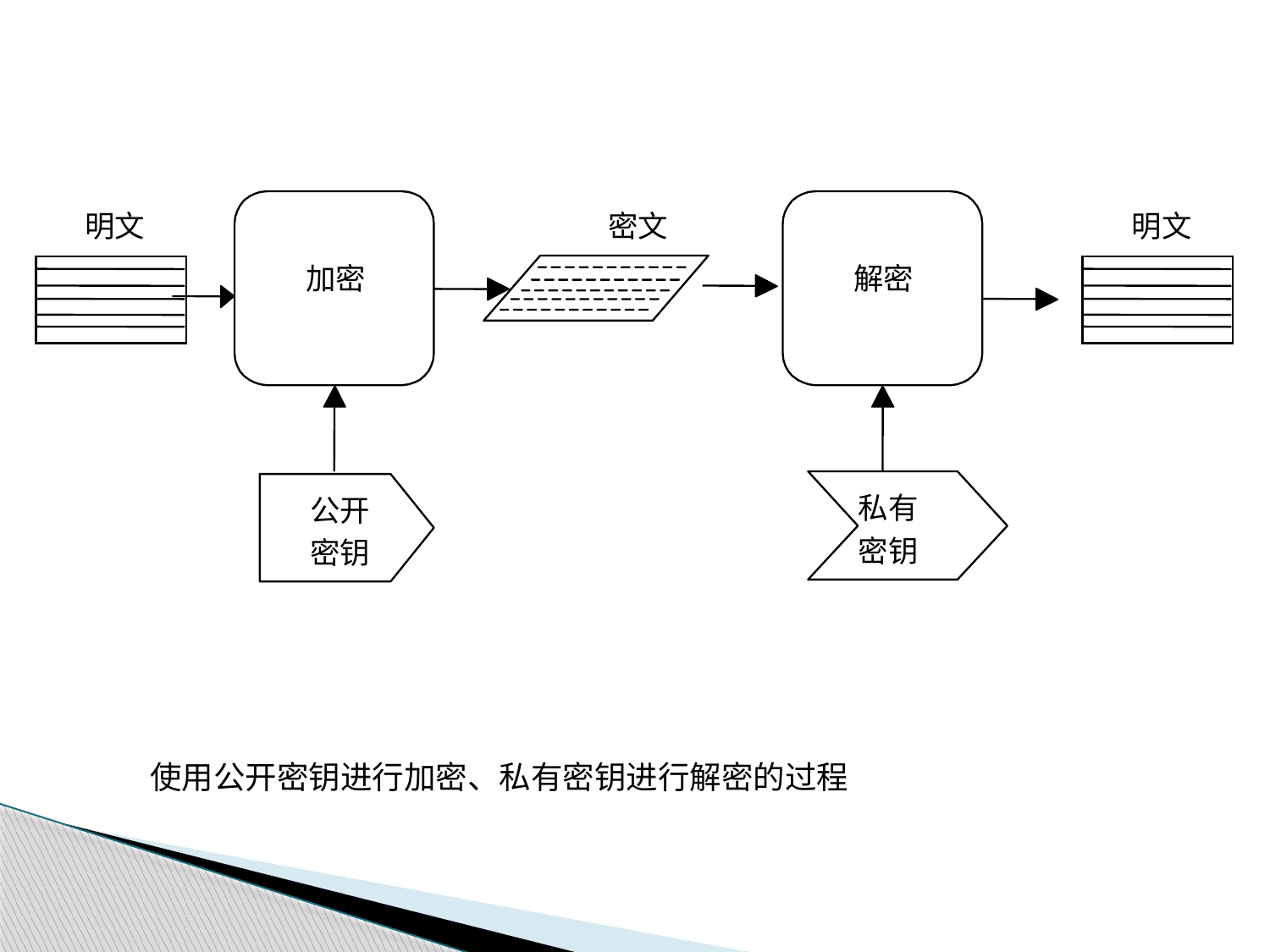

明文
密文
明文

加密
解密

私有

公开

密钥

密钥

使用公开密钥进行加密、私有密钥进行解密的过程